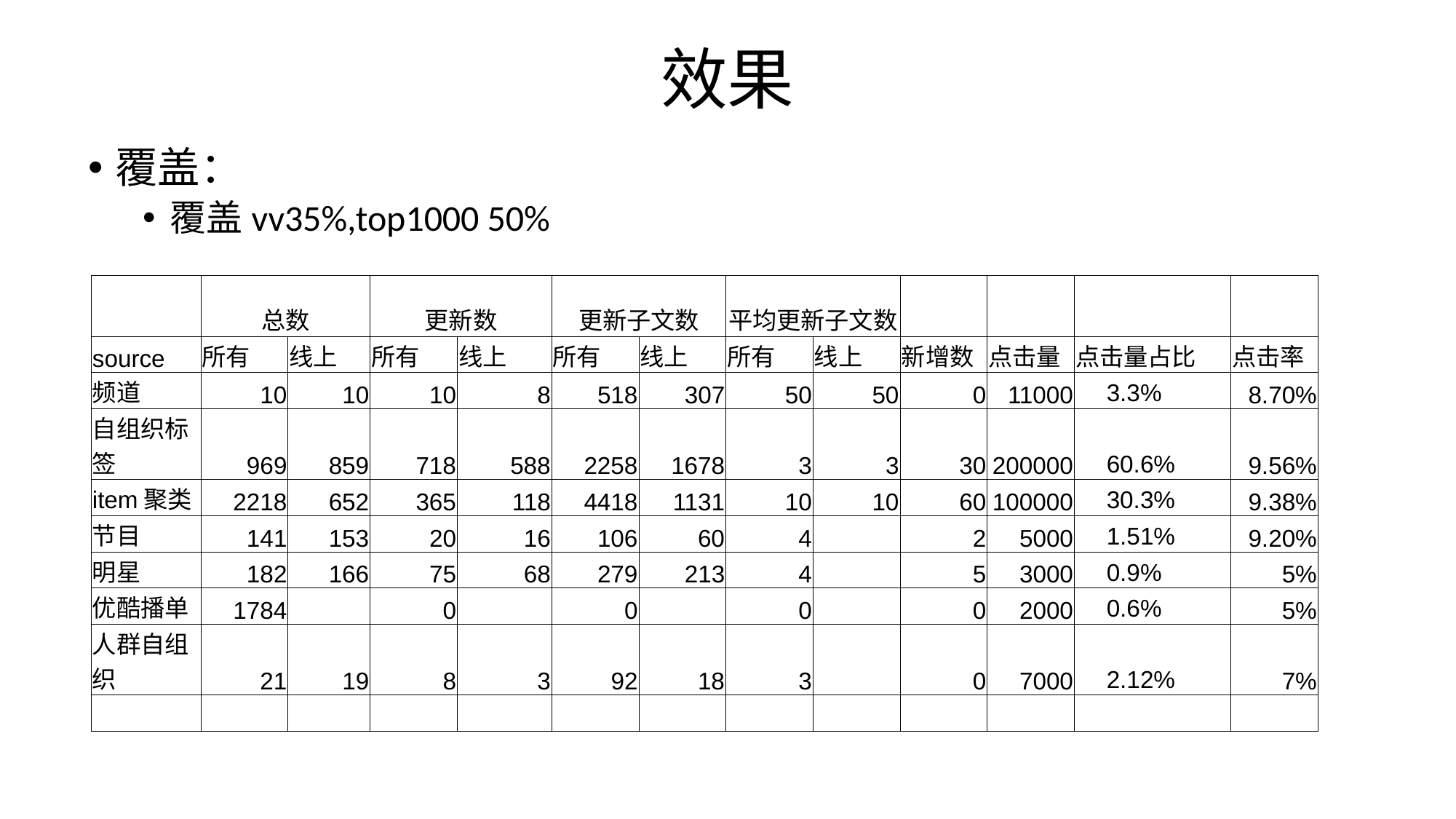

# 效果
覆盖：
覆盖vv35%,top1000 50%

|  | 总数 |  | 更新数 |  | 更新子文数 |  | 平均更新子文数 |  |  |  |  |  |
| --- | --- | --- | --- | --- | --- | --- | --- | --- | --- | --- | --- | --- |
| source | 所有 | 线上 | 所有 | 线上 | 所有 | 线上 | 所有 | 线上 | 新增数 | 点击量 | 点击量占比 | 点击率 |
| 频道 | 10 | 10 | 10 | 8 | 518 | 307 | 50 | 50 | 0 | 11000 | 3.3% | 8.70% |
| 自组织标签 | 969 | 859 | 718 | 588 | 2258 | 1678 | 3 | 3 | 30 | 200000 | 60.6% | 9.56% |
| item聚类 | 2218 | 652 | 365 | 118 | 4418 | 1131 | 10 | 10 | 60 | 100000 | 30.3% | 9.38% |
| 节目 | 141 | 153 | 20 | 16 | 106 | 60 | 4 |  | 2 | 5000 | 1.51% | 9.20% |
| 明星 | 182 | 166 | 75 | 68 | 279 | 213 | 4 |  | 5 | 3000 | 0.9% | 5% |
| 优酷播单 | 1784 |  | 0 |  | 0 |  | 0 |  | 0 | 2000 | 0.6% | 5% |
| 人群自组织 | 21 | 19 | 8 | 3 | 92 | 18 | 3 |  | 0 | 7000 | 2.12% | 7% |
|  |  |  |  |  |  |  |  |  |  |  |  |  |